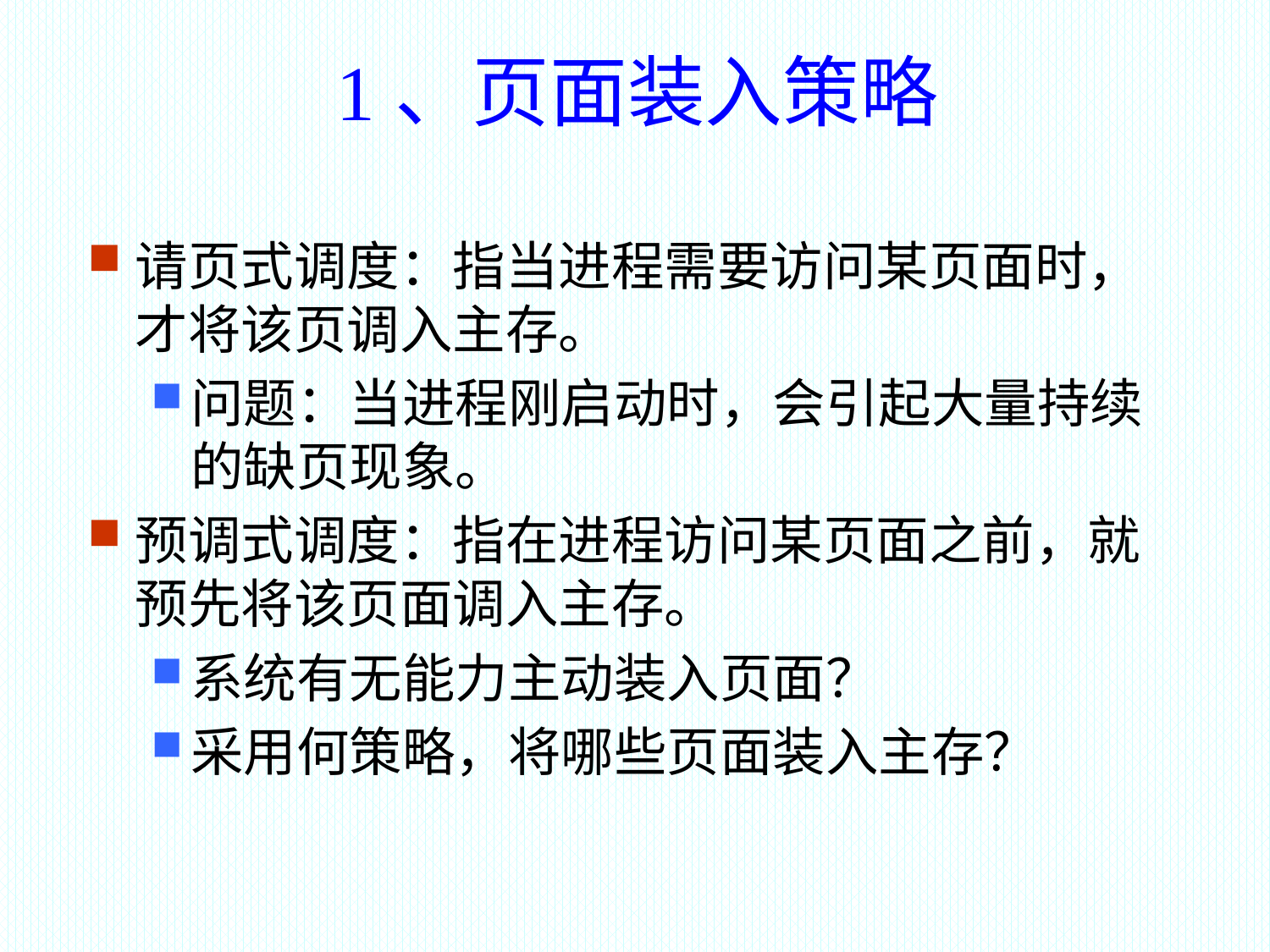

1、页面装入策略
请页式调度：指当进程需要访问某页面时，才将该页调入主存。
问题：当进程刚启动时，会引起大量持续的缺页现象。
预调式调度：指在进程访问某页面之前，就预先将该页面调入主存。
系统有无能力主动装入页面？
采用何策略，将哪些页面装入主存？